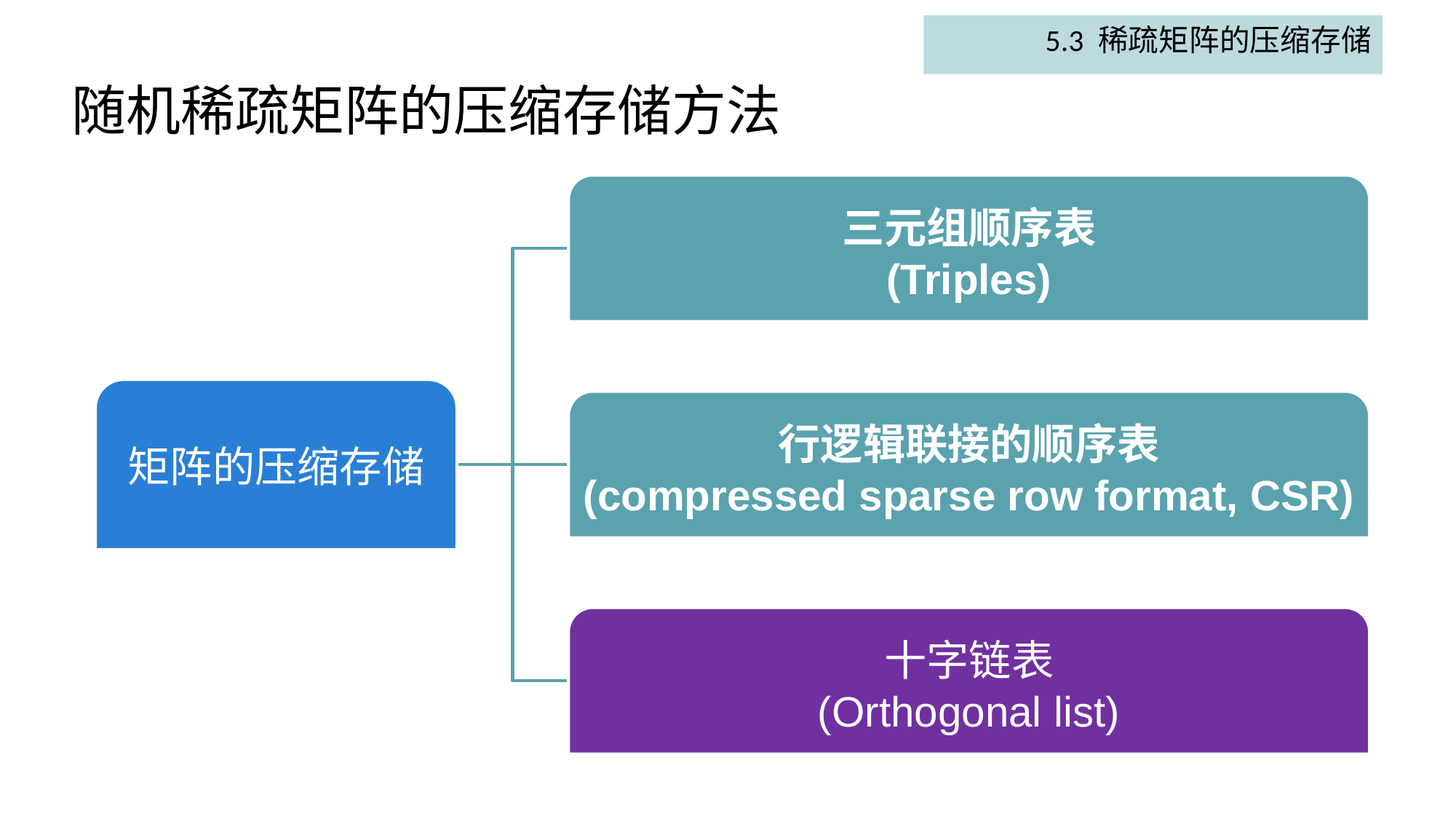

5.3 稀疏矩阵的压缩存储
# 随机稀疏矩阵的压缩存储方法
三元组顺序表
(Triples)

矩阵的压缩存储
行逻辑联接的顺序表
(compressed sparse row format, CSR)

十字链表
(Orthogonal list)